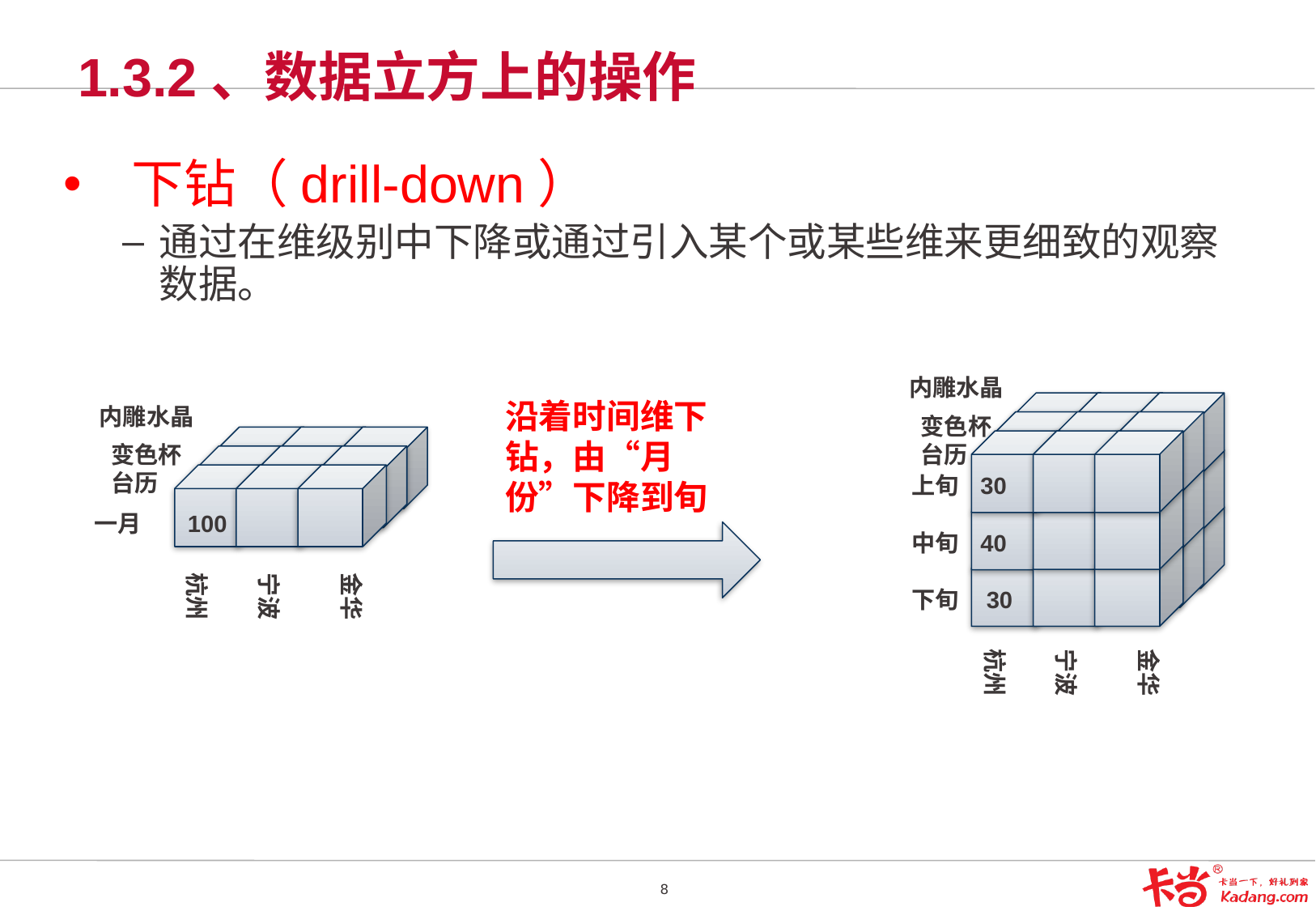

# 1.3.2、数据立方上的操作
 下钻（drill-down）
通过在维级别中下降或通过引入某个或某些维来更细致的观察数据。
内雕水晶
沿着时间维下钻，由“月份”下降到旬

内雕水晶
变色杯

台历
变色杯

台历

上旬
30

一月
100

中旬
40

杭州
宁波
金华
下旬
30
杭州
宁波
金华